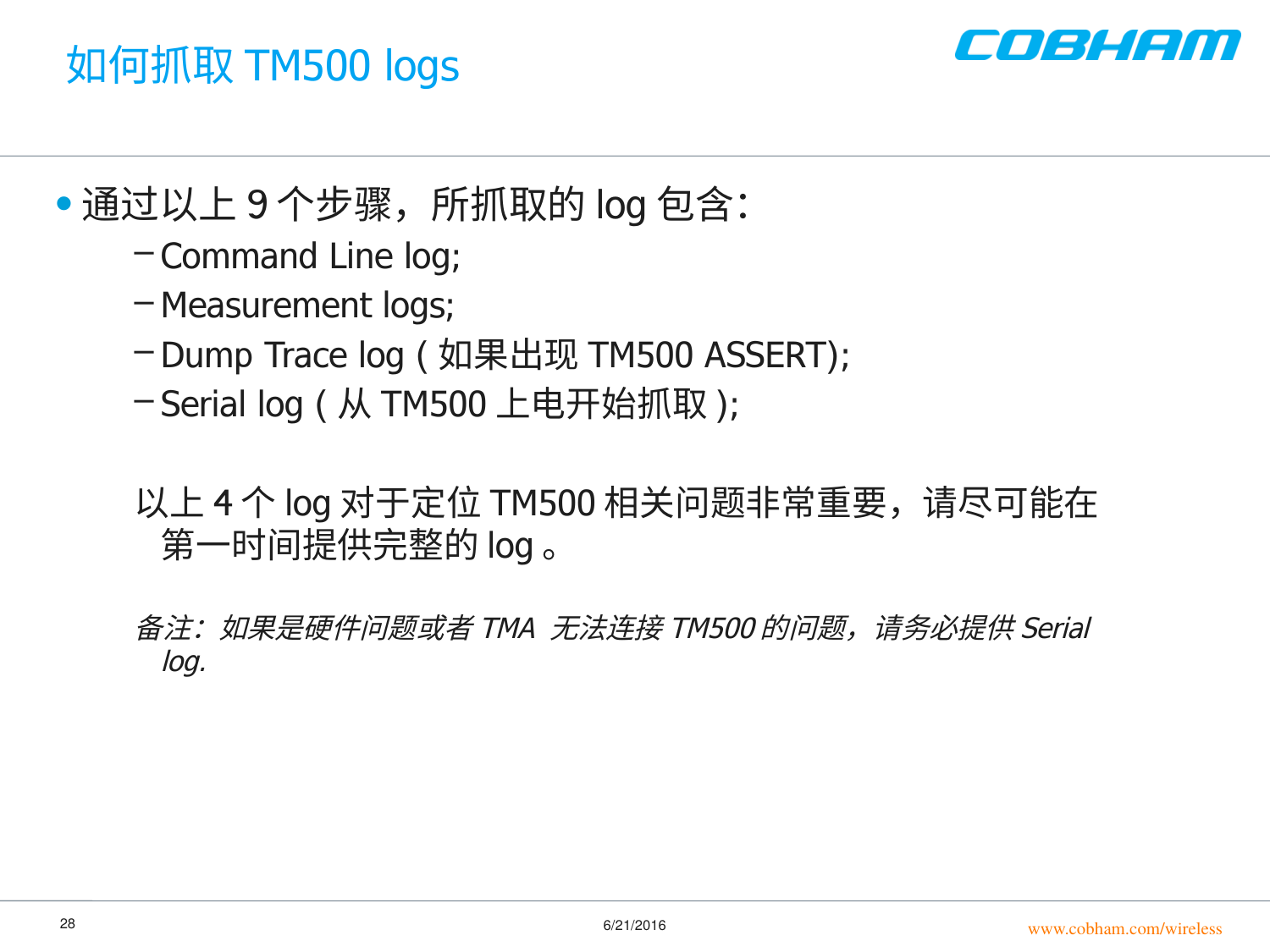

# 如何抓取TM500 logs
通过以上9个步骤，所抓取的log包含：
Command Line log;
Measurement logs;
Dump Trace log (如果出现TM500 ASSERT);
Serial log (从TM500上电开始抓取);

以上4个log对于定位TM500相关问题非常重要，请尽可能在第一时间提供完整的log。

备注：如果是硬件问题或者TMA 无法连接TM500的问题，请务必提供Serial log.

28
6/21/2016